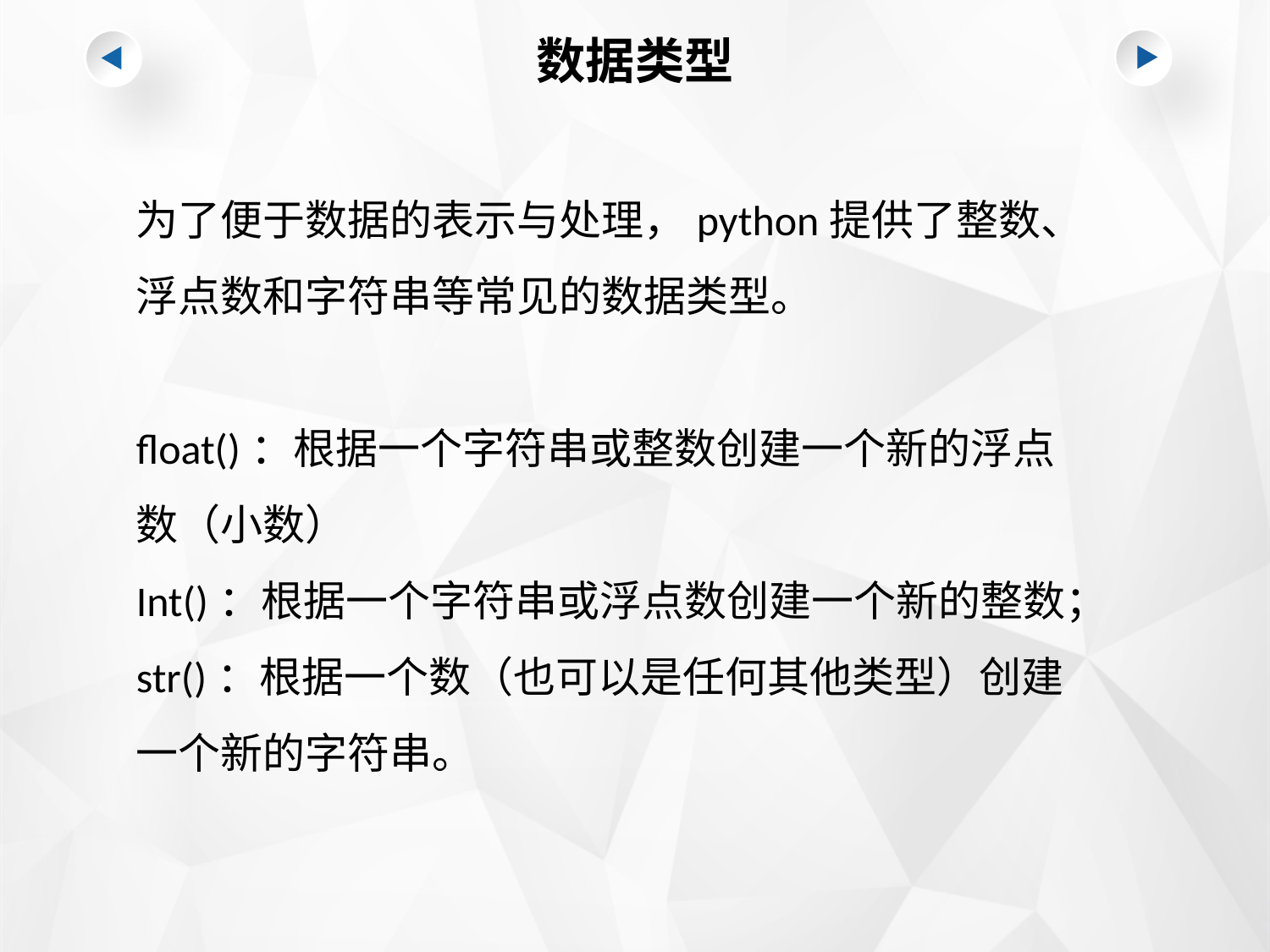

数据类型
为了便于数据的表示与处理，python提供了整数、浮点数和字符串等常见的数据类型。

float()：根据一个字符串或整数创建一个新的浮点数（小数）
Int()：根据一个字符串或浮点数创建一个新的整数；
str()：根据一个数（也可以是任何其他类型）创建一个新的字符串。